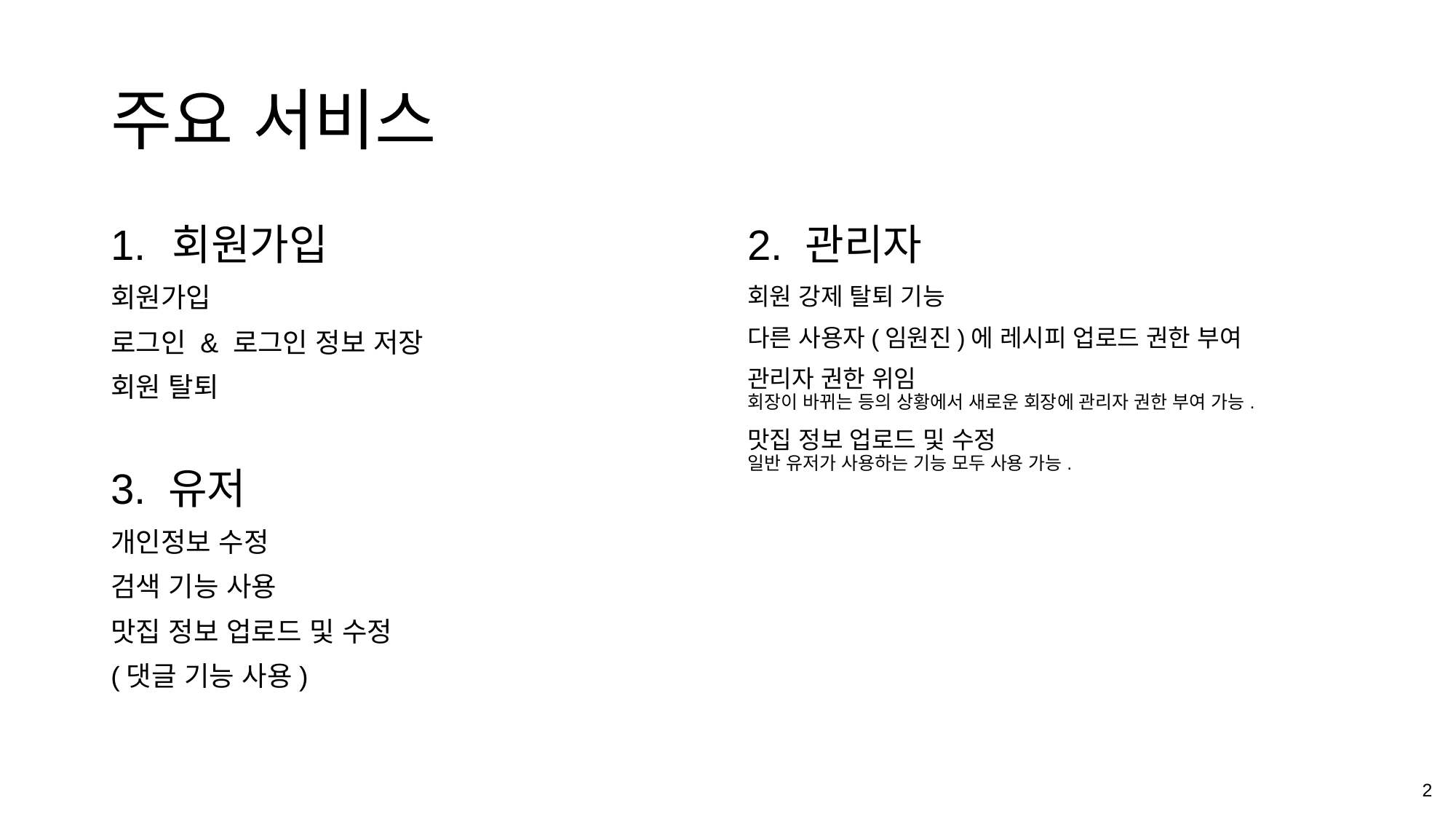

# 주요 서비스
2. 관리자
회원 강제 탈퇴 기능
다른 사용자(임원진)에 레시피 업로드 권한 부여
관리자 권한 위임
회장이 바뀌는 등의 상황에서 새로운 회장에 관리자 권한 부여 가능.
맛집 정보 업로드 및 수정
일반 유저가 사용하는 기능 모두 사용 가능.
회원가입
회원가입
로그인 & 로그인 정보 저장
회원 탈퇴
3. 유저
개인정보 수정
검색 기능 사용
맛집 정보 업로드 및 수정
(댓글 기능 사용)

2